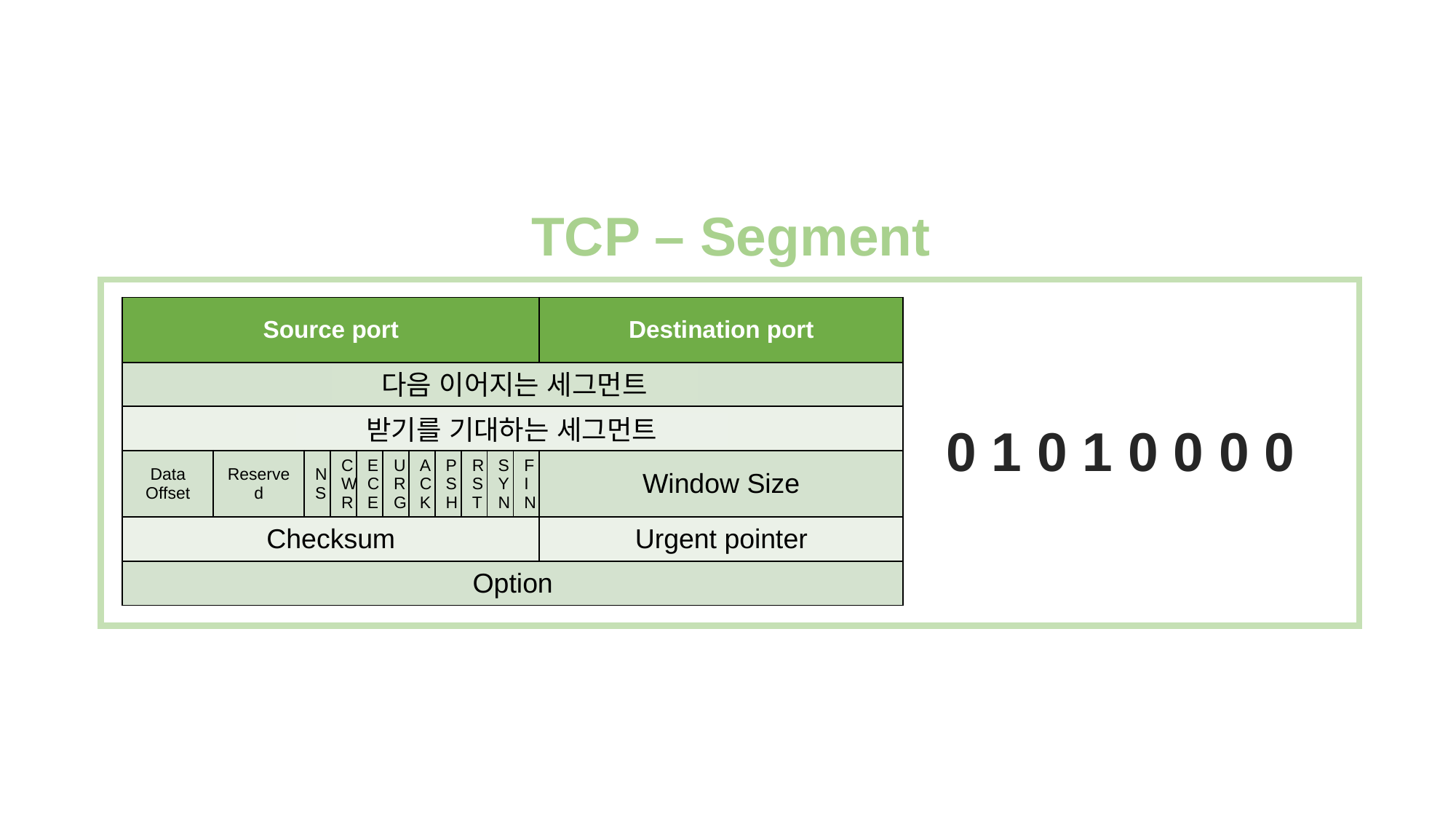

TCP – Segment

| Source port |  |  |  |  |  |  |  |  |  |  | Destination port |
| --- | --- | --- | --- | --- | --- | --- | --- | --- | --- | --- | --- |
| Sequence number |  |  |  |  |  |  |  |  |  |  |  |
| Acknowledgment number |  |  |  |  |  |  |  |  |  |  |  |
| Data Offset | Reserved | NS | CWR | ECE | URG | ACK | PSH | RST | SYN | FIN | Window Size |
| Checksum |  |  |  |  |  |  |  |  |  |  | Urgent pointer |
| Option |  |  |  |  |  |  |  |  |  |  |  |
0 1 0 1 0 0 0 0
다음 이어지는 세그먼트
받기를 기대하는 세그먼트